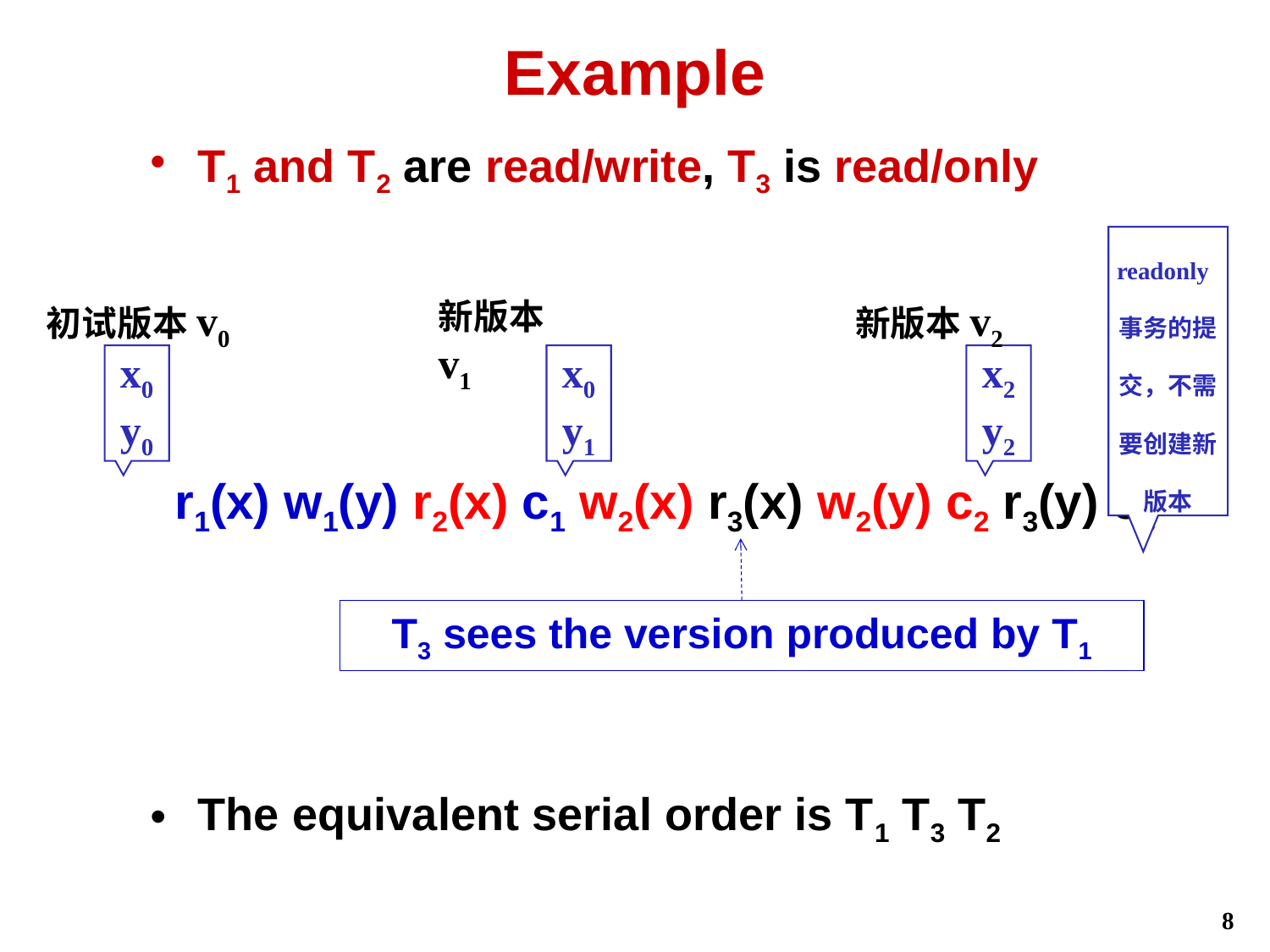

# Example
T1 and T2 are read/write, T3 is read/only
readonly事务的提交，不需要创建新版本
初试版本v0
x0
y0
新版本v1
x0
y1
新版本v2
x2
y2
r1(x) w1(y) r2(x) c1 w2(x) r3(x) w2(y) c2 r3(y) c3
T3 sees the version produced by T1
The equivalent serial order is T1 T3 T2
8